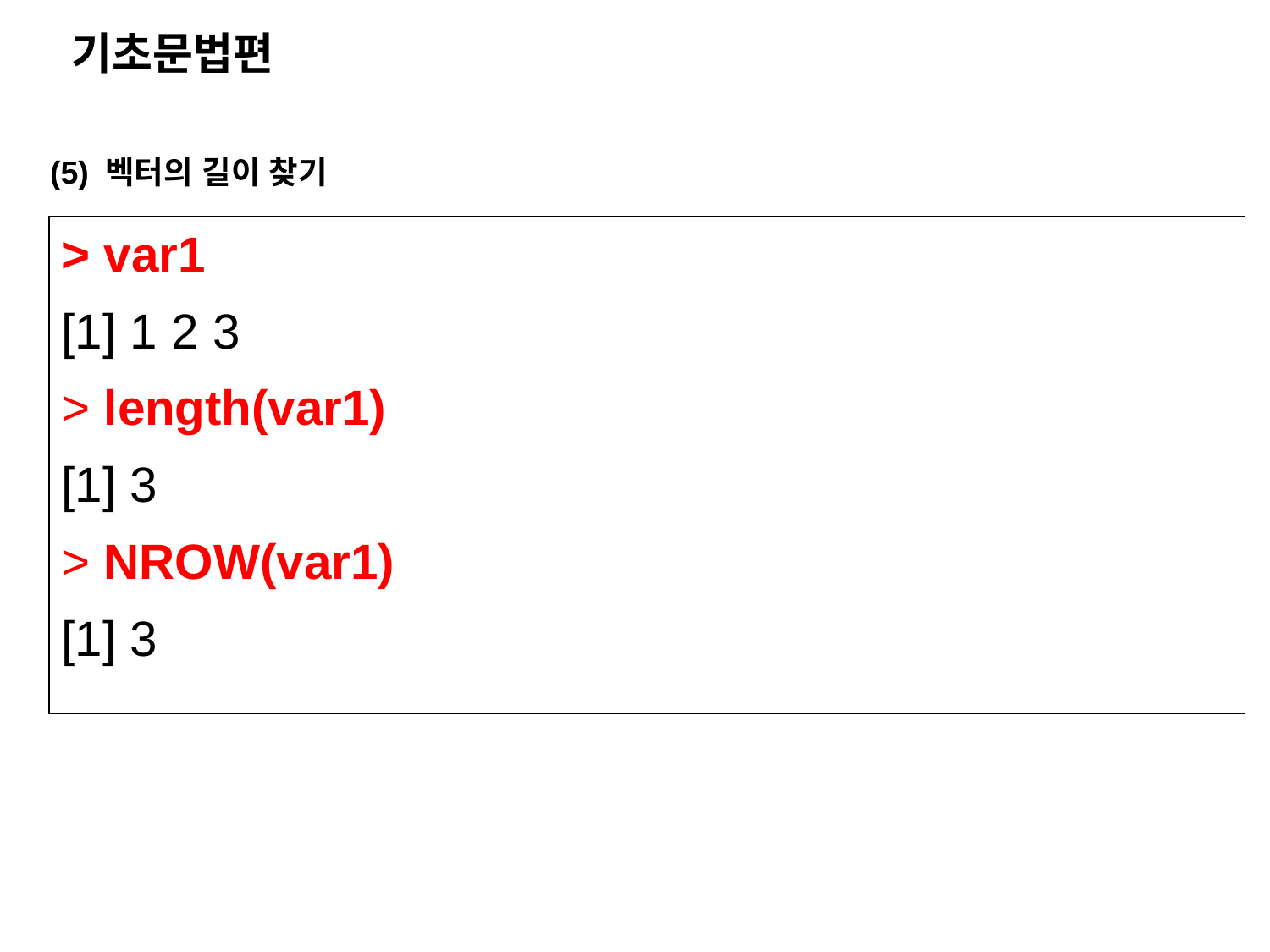

기초문법편
(5) 벡터의 길이 찾기
> var1
[1] 1 2 3
> length(var1)
[1] 3
> NROW(var1)
[1] 3